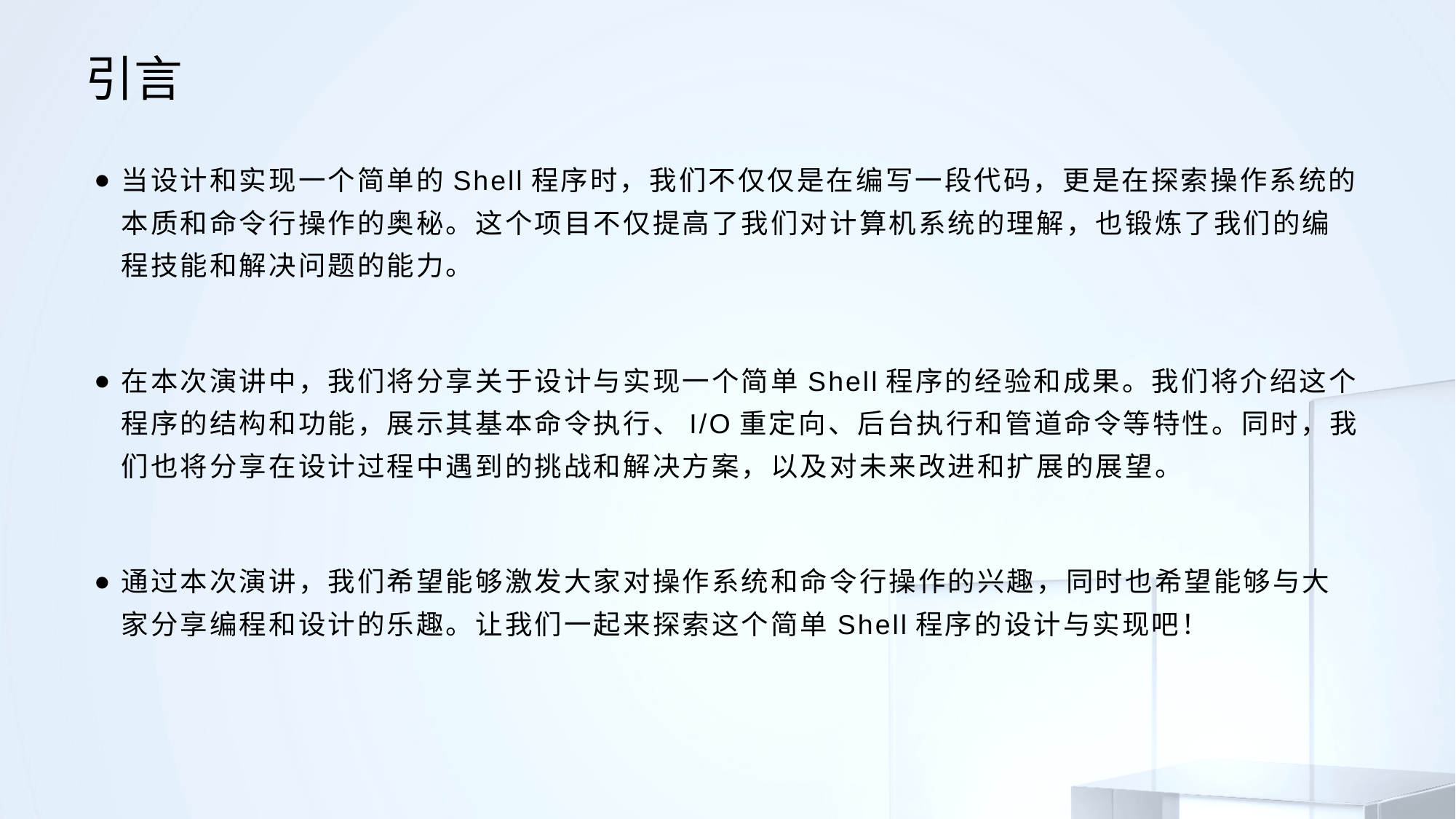

# 引言
当设计和实现一个简单的Shell程序时，我们不仅仅是在编写一段代码，更是在探索操作系统的本质和命令行操作的奥秘。这个项目不仅提高了我们对计算机系统的理解，也锻炼了我们的编程技能和解决问题的能力。

在本次演讲中，我们将分享关于设计与实现一个简单Shell程序的经验和成果。我们将介绍这个程序的结构和功能，展示其基本命令执行、I/O重定向、后台执行和管道命令等特性。同时，我们也将分享在设计过程中遇到的挑战和解决方案，以及对未来改进和扩展的展望。

通过本次演讲，我们希望能够激发大家对操作系统和命令行操作的兴趣，同时也希望能够与大家分享编程和设计的乐趣。让我们一起来探索这个简单Shell程序的设计与实现吧！